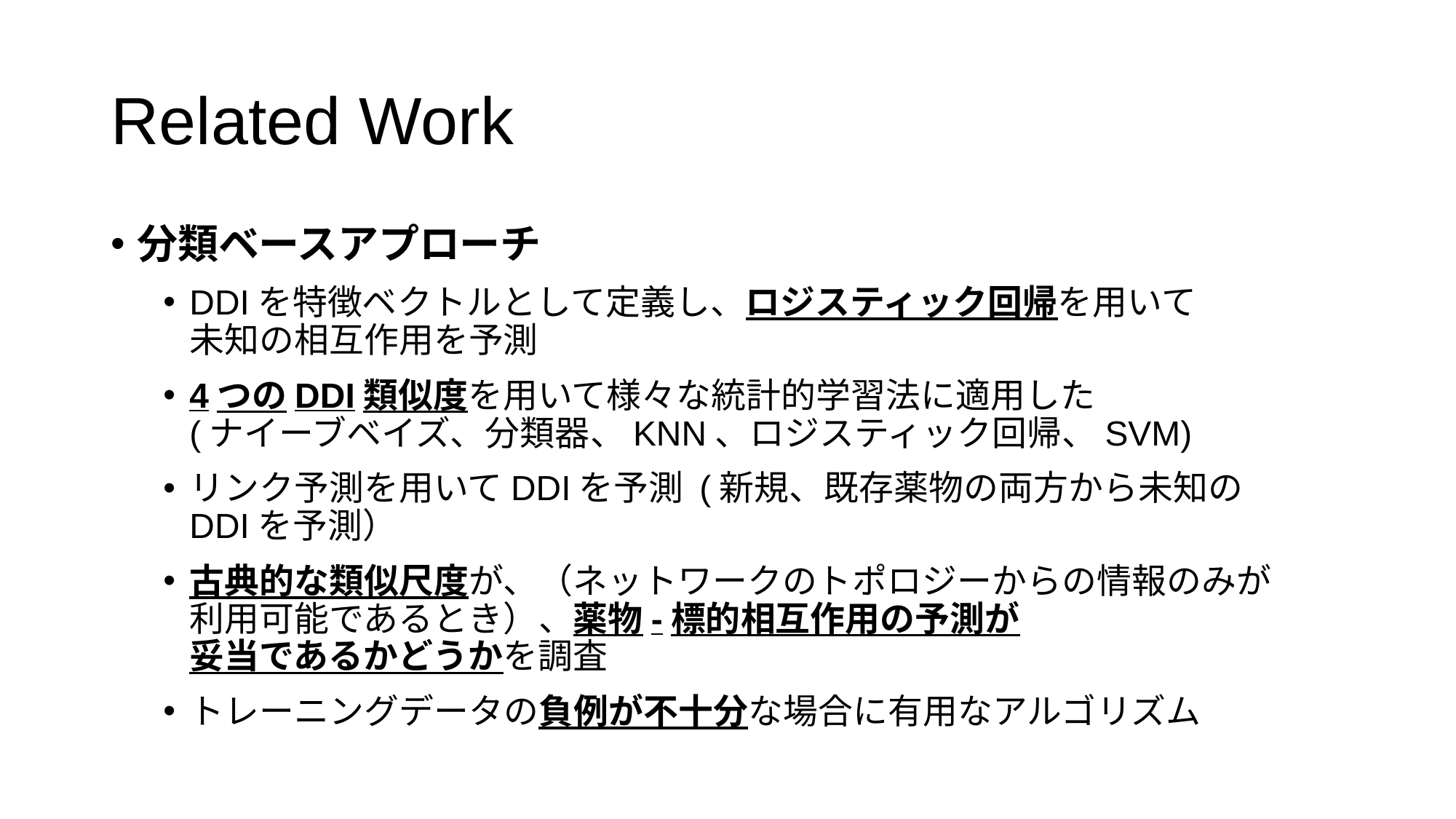

# Related Work
分類ベースアプローチ
DDIを特徴ベクトルとして定義し、ロジスティック回帰を用いて
未知の相互作用を予測
4つのDDI類似度を用いて様々な統計的学習法に適用した
(ナイーブベイズ、分類器、KNN、ロジスティック回帰、SVM)
リンク予測を用いてDDIを予測 (新規、既存薬物の両方から未知の
DDIを予測）
古典的な類似尺度が、（ネットワークのトポロジーからの情報のみが
利用可能であるとき）、薬物-標的相互作用の予測が
妥当であるかどうかを調査
トレーニングデータの負例が不十分な場合に有用なアルゴリズム